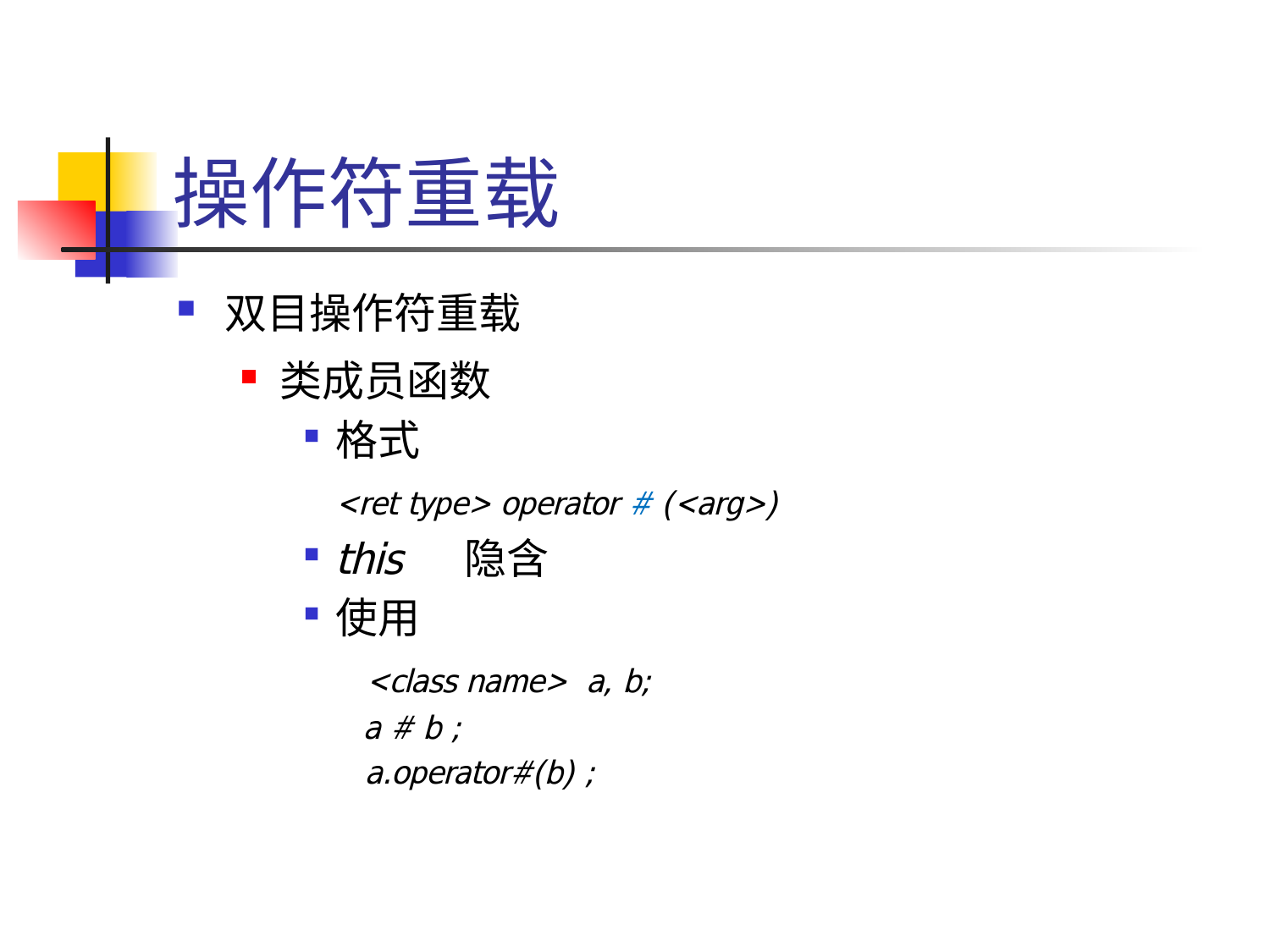

# 操作符重载
双目操作符重载
类成员函数
格式
	<ret type> operator # (<arg>)
this    隐含
使用
     <class name>  a, b;
      a # b ;
	   a.operator#(b) ;